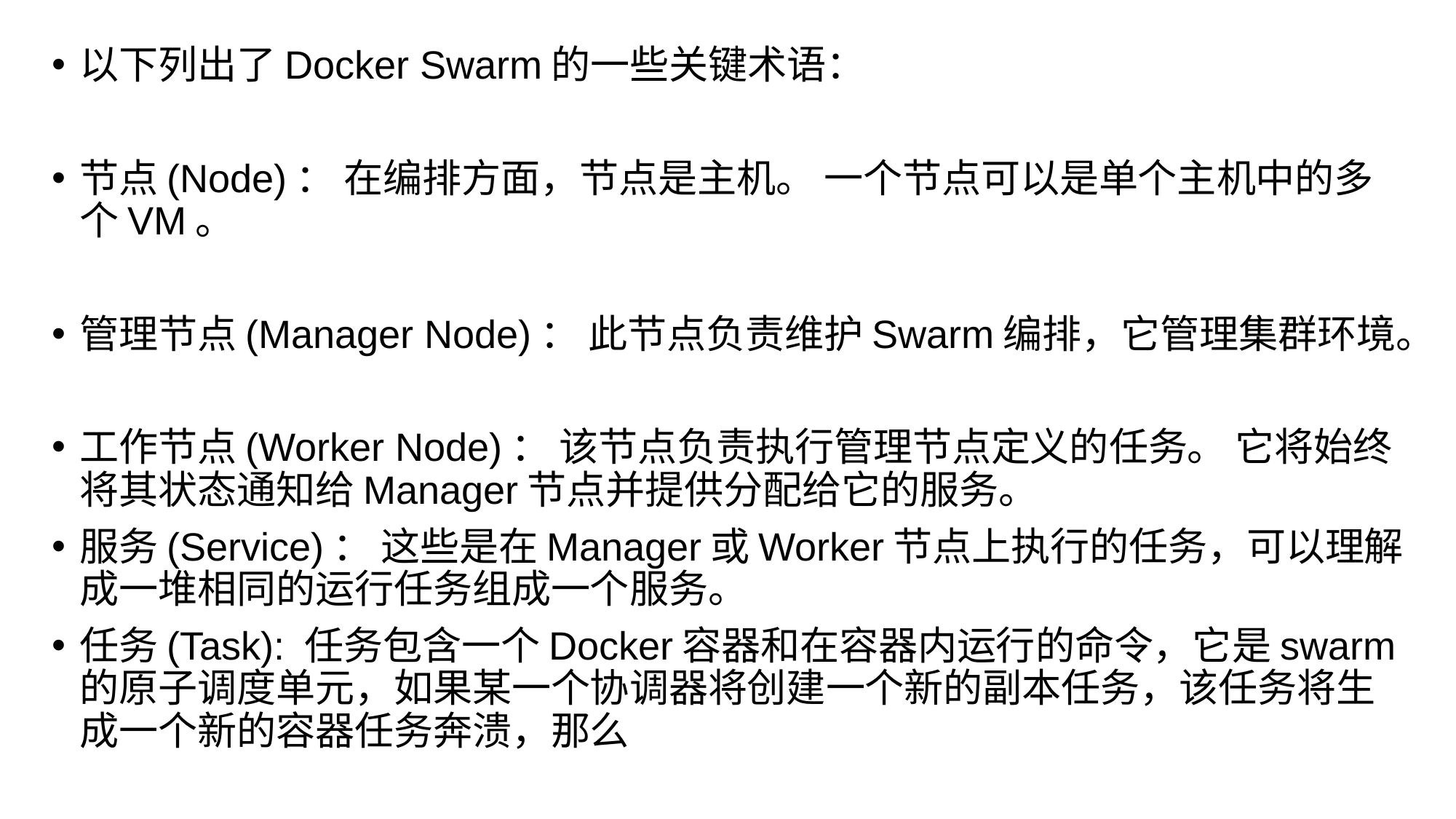

以下列出了Docker Swarm的一些关键术语：

节点(Node)： 在编排方面，节点是主机。 一个节点可以是单个主机中的多个VM。

管理节点(Manager Node)： 此节点负责维护Swarm编排，它管理集群环境。

工作节点(Worker Node)： 该节点负责执行管理节点定义的任务。 它将始终将其状态通知给Manager节点并提供分配给它的服务。
服务(Service)： 这些是在Manager或Worker节点上执行的任务，可以理解成一堆相同的运行任务组成一个服务。
任务(Task): 任务包含一个Docker容器和在容器内运行的命令，它是swarm的原子调度单元，如果某一个协调器将创建一个新的副本任务，该任务将生成一个新的容器任务奔溃，那么